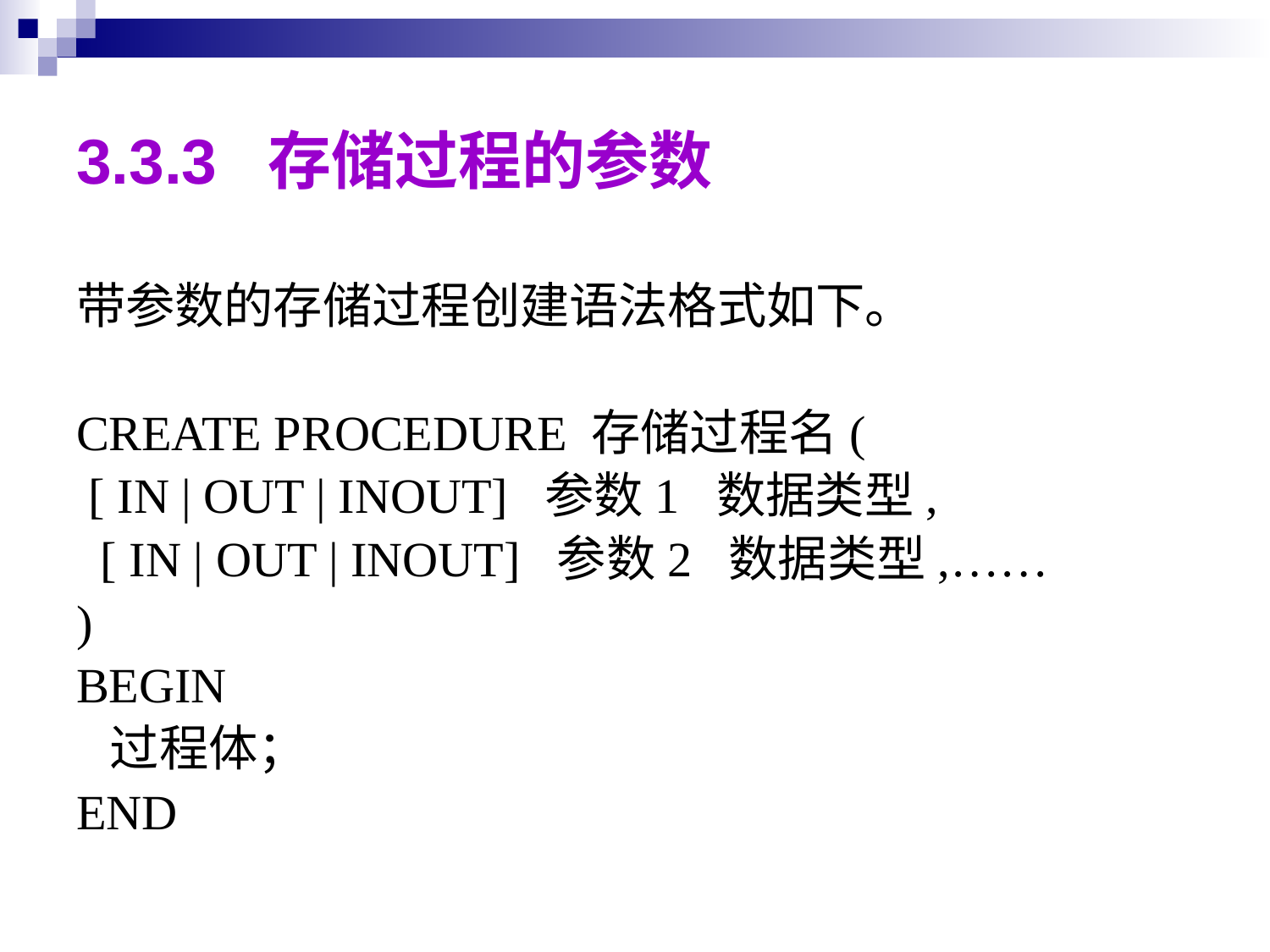

# 3.3.3  存储过程的参数
带参数的存储过程创建语法格式如下。

CREATE PROCEDURE 存储过程名(
 [ IN | OUT | INOUT]  参数1  数据类型,
  [ IN | OUT | INOUT]  参数2  数据类型,……
)
BEGIN
  过程体；
END